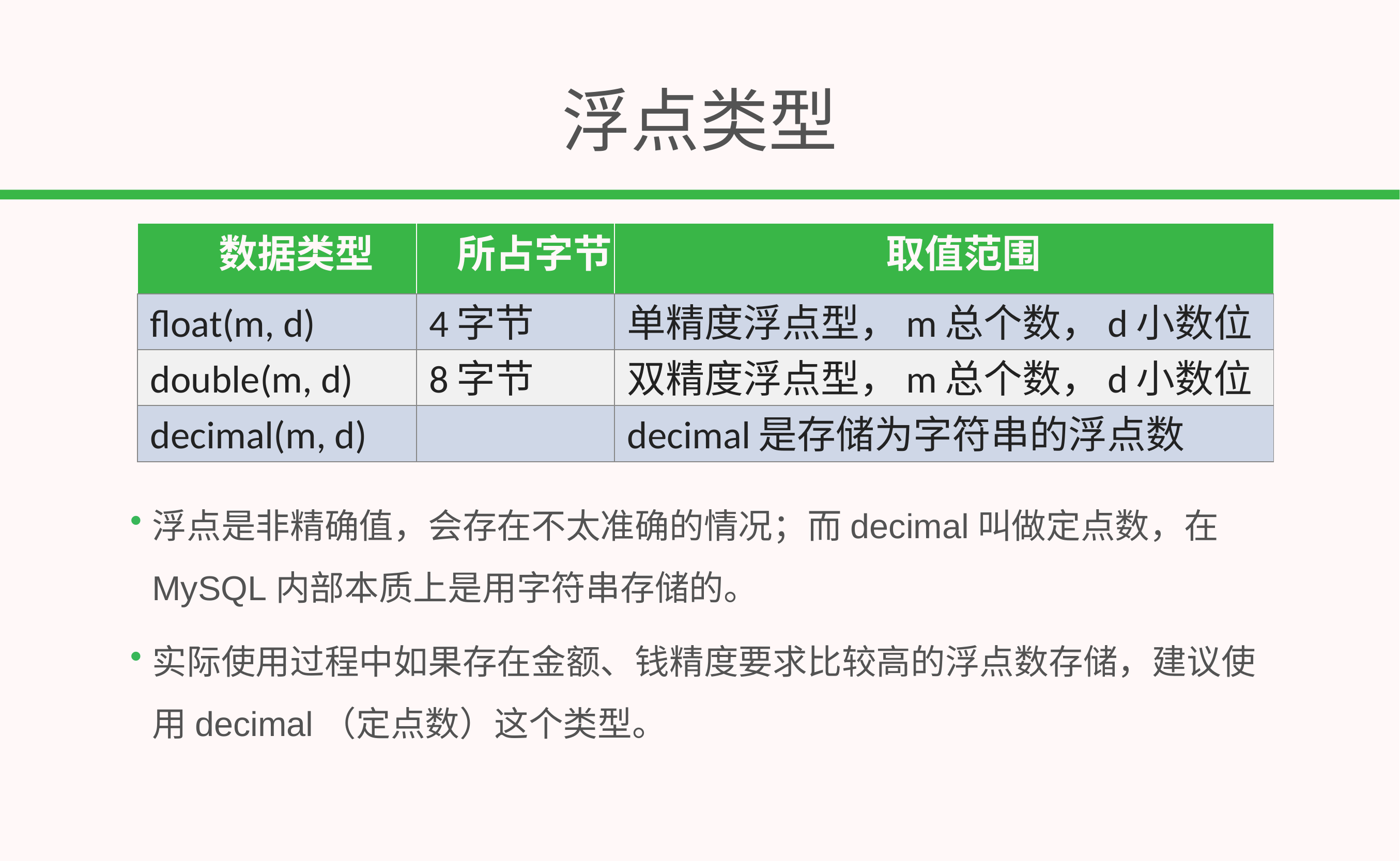

# 浮点类型
| 数据类型 | 所占字节 | 取值范围 |
| --- | --- | --- |
| float(m, d) | 4字节 | 单精度浮点型，m总个数，d小数位 |
| double(m, d) | 8字节 | 双精度浮点型，m总个数，d小数位 |
| decimal(m, d) |  | decimal是存储为字符串的浮点数 |
浮点是非精确值，会存在不太准确的情况；而decimal叫做定点数，在MySQL内部本质上是用字符串存储的。
实际使用过程中如果存在金额、钱精度要求比较高的浮点数存储，建议使用decimal（定点数）这个类型。